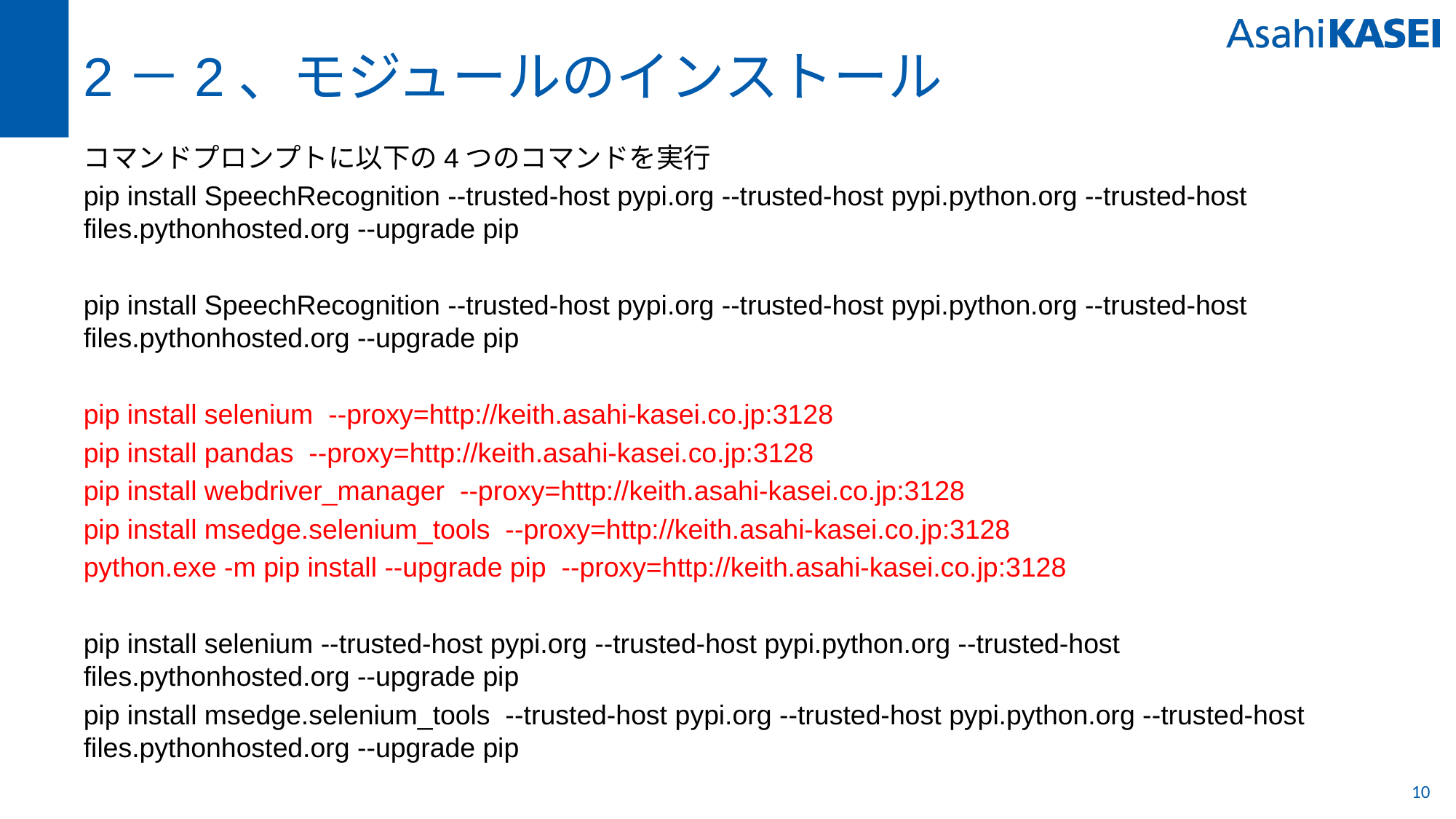

# 2－2、モジュールのインストール
コマンドプロンプトに以下の4つのコマンドを実行
pip install SpeechRecognition --trusted-host pypi.org --trusted-host pypi.python.org --trusted-host files.pythonhosted.org --upgrade pip

pip install SpeechRecognition --trusted-host pypi.org --trusted-host pypi.python.org --trusted-host files.pythonhosted.org --upgrade pip

pip install selenium  --proxy=http://keith.asahi-kasei.co.jp:3128
pip install pandas  --proxy=http://keith.asahi-kasei.co.jp:3128
pip install webdriver_manager  --proxy=http://keith.asahi-kasei.co.jp:3128
pip install msedge.selenium_tools  --proxy=http://keith.asahi-kasei.co.jp:3128
python.exe -m pip install --upgrade pip  --proxy=http://keith.asahi-kasei.co.jp:3128

pip install selenium --trusted-host pypi.org --trusted-host pypi.python.org --trusted-host files.pythonhosted.org --upgrade pip
pip install msedge.selenium_tools  --trusted-host pypi.org --trusted-host pypi.python.org --trusted-host files.pythonhosted.org --upgrade pip